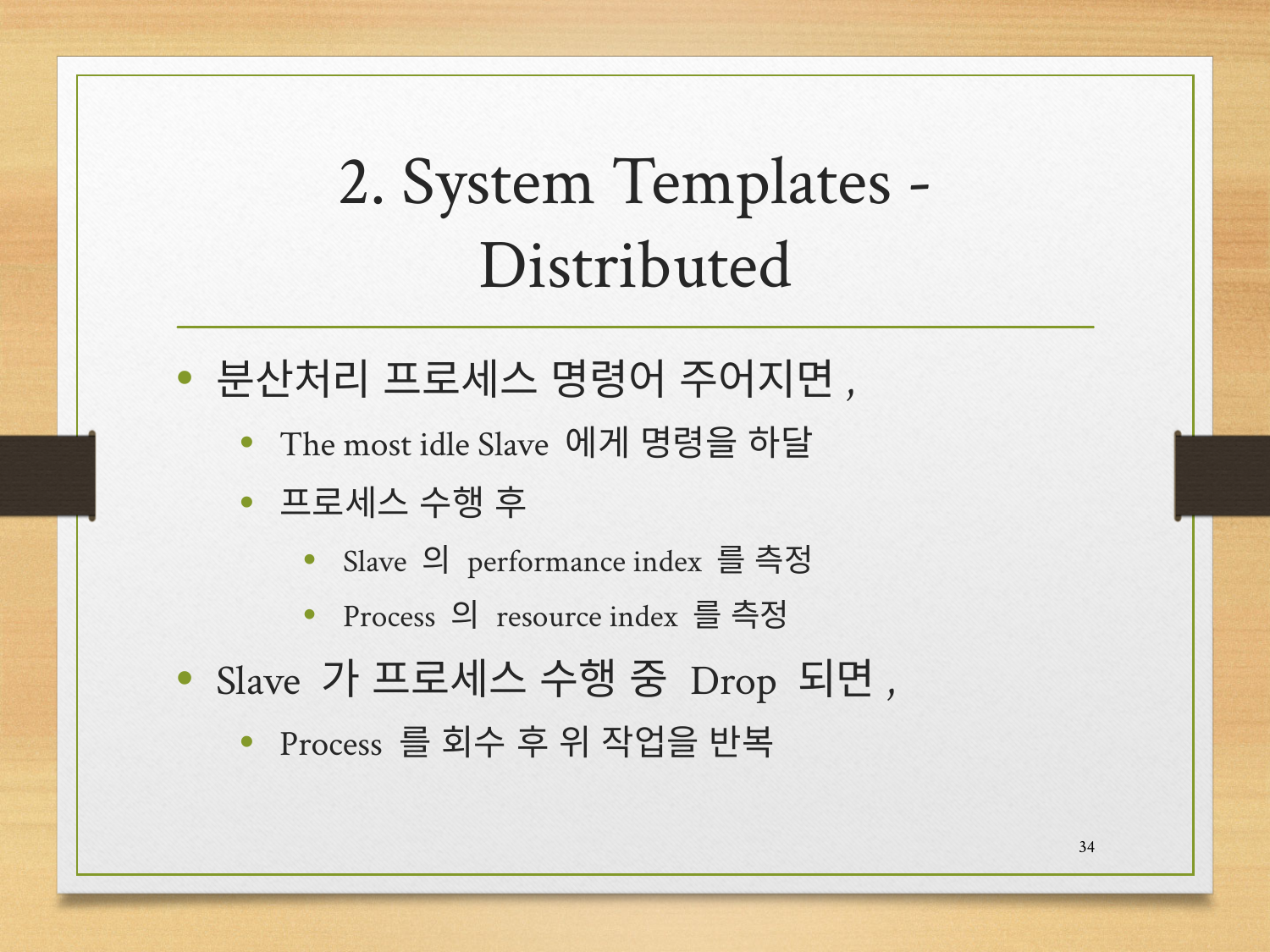

# 2. System Templates - Distributed
분산처리 프로세스 명령어 주어지면,
The most idle Slave 에게 명령을 하달
프로세스 수행 후
Slave 의 performance index 를 측정
Process 의 resource index 를 측정
Slave 가 프로세스 수행 중 Drop 되면,
Process 를 회수 후 위 작업을 반복
34